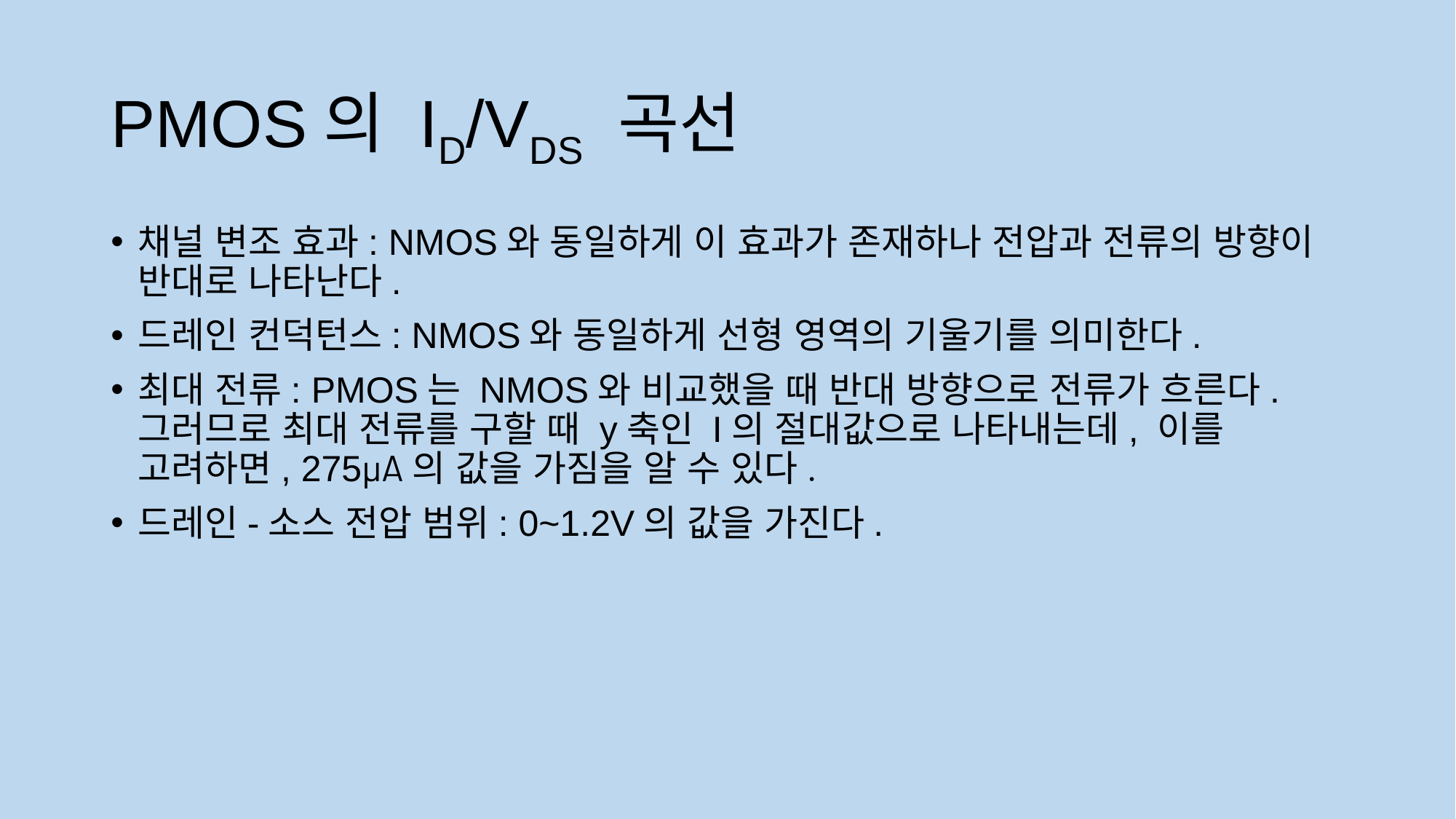

# PMOS의 ID/VDS 곡선
채널 변조 효과: NMOS와 동일하게 이 효과가 존재하나 전압과 전류의 방향이 반대로 나타난다.
드레인 컨덕턴스: NMOS와 동일하게 선형 영역의 기울기를 의미한다.
최대 전류: PMOS는 NMOS와 비교했을 때 반대 방향으로 전류가 흐른다. 그러므로 최대 전류를 구할 때 y축인 I의 절대값으로 나타내는데, 이를 고려하면, 275μA의 값을 가짐을 알 수 있다.
드레인-소스 전압 범위: 0~1.2V의 값을 가진다.